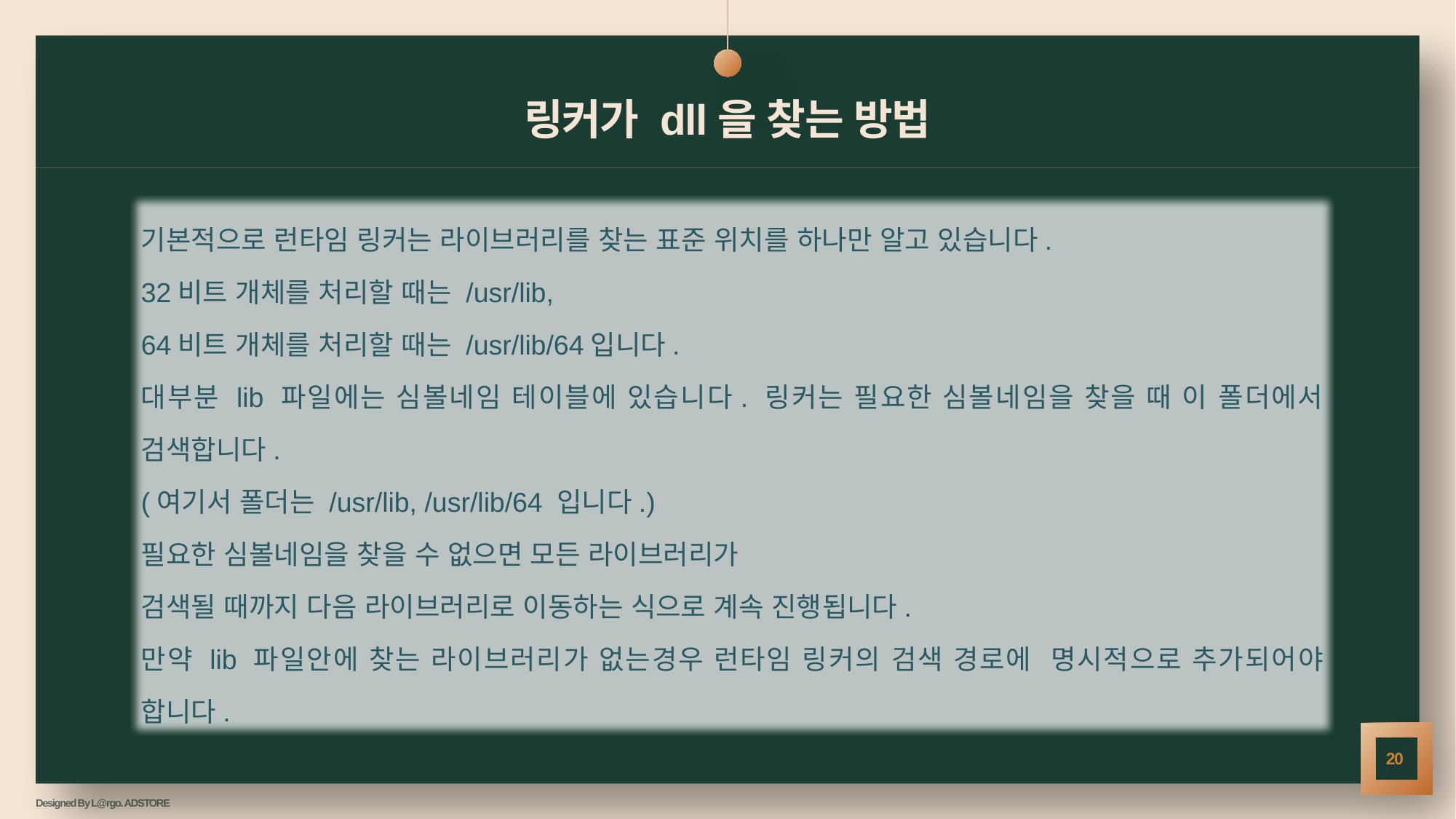

# 링커가 dll을 찾는 방법

기본적으로 런타임 링커는 라이브러리를 찾는 표준 위치를 하나만 알고 있습니다.
32비트 개체를 처리할 때는 /usr/lib,
64비트 개체를 처리할 때는 /usr/lib/64입니다.
대부분 lib 파일에는 심볼네임 테이블에 있습니다. 링커는 필요한 심볼네임을 찾을 때 이 폴더에서 검색합니다.
(여기서 폴더는 /usr/lib, /usr/lib/64 입니다.)
필요한 심볼네임을 찾을 수 없으면 모든 라이브러리가
검색될 때까지 다음 라이브러리로 이동하는 식으로 계속 진행됩니다.
만약 lib 파일안에 찾는 라이브러리가 없는경우 런타임 링커의 검색 경로에  명시적으로 추가되어야 합니다.
20
Designed By L@rgo. ADSTORE